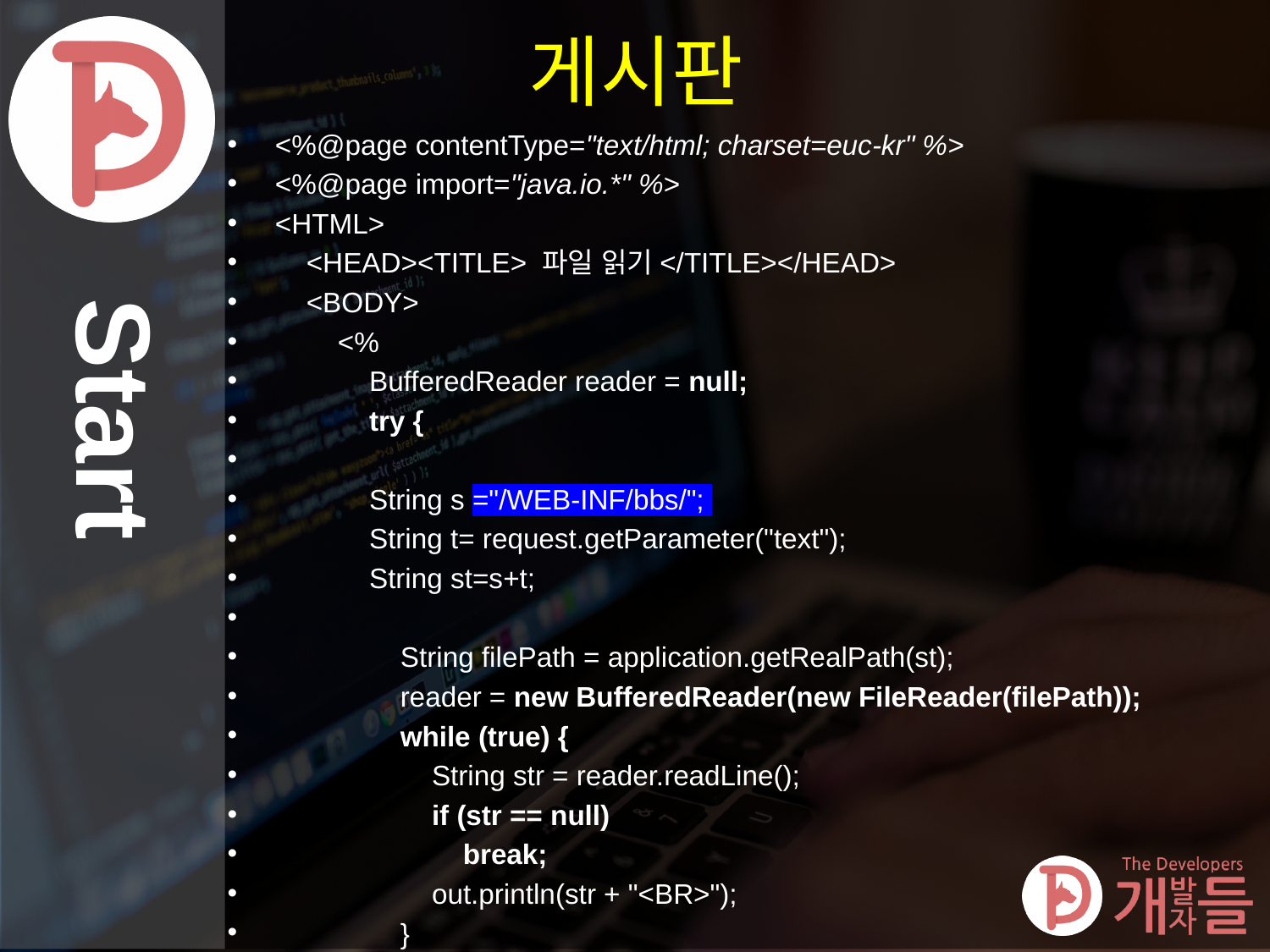

# 게시판
<%@page contentType="text/html; charset=euc-kr" %>
<%@page import="java.io.*" %>
<HTML>
    <HEAD><TITLE> 파일 읽기</TITLE></HEAD>
    <BODY>
        <%
            BufferedReader reader = null;
            try {

            String s ="/WEB-INF/bbs/";
            String t= request.getParameter("text");
            String st=s+t;

                String filePath = application.getRealPath(st);
                reader = new BufferedReader(new FileReader(filePath));
                while (true) {
                    String str = reader.readLine();
                    if (str == null)
                        break;
                    out.println(str + "<BR>");
                }

Start